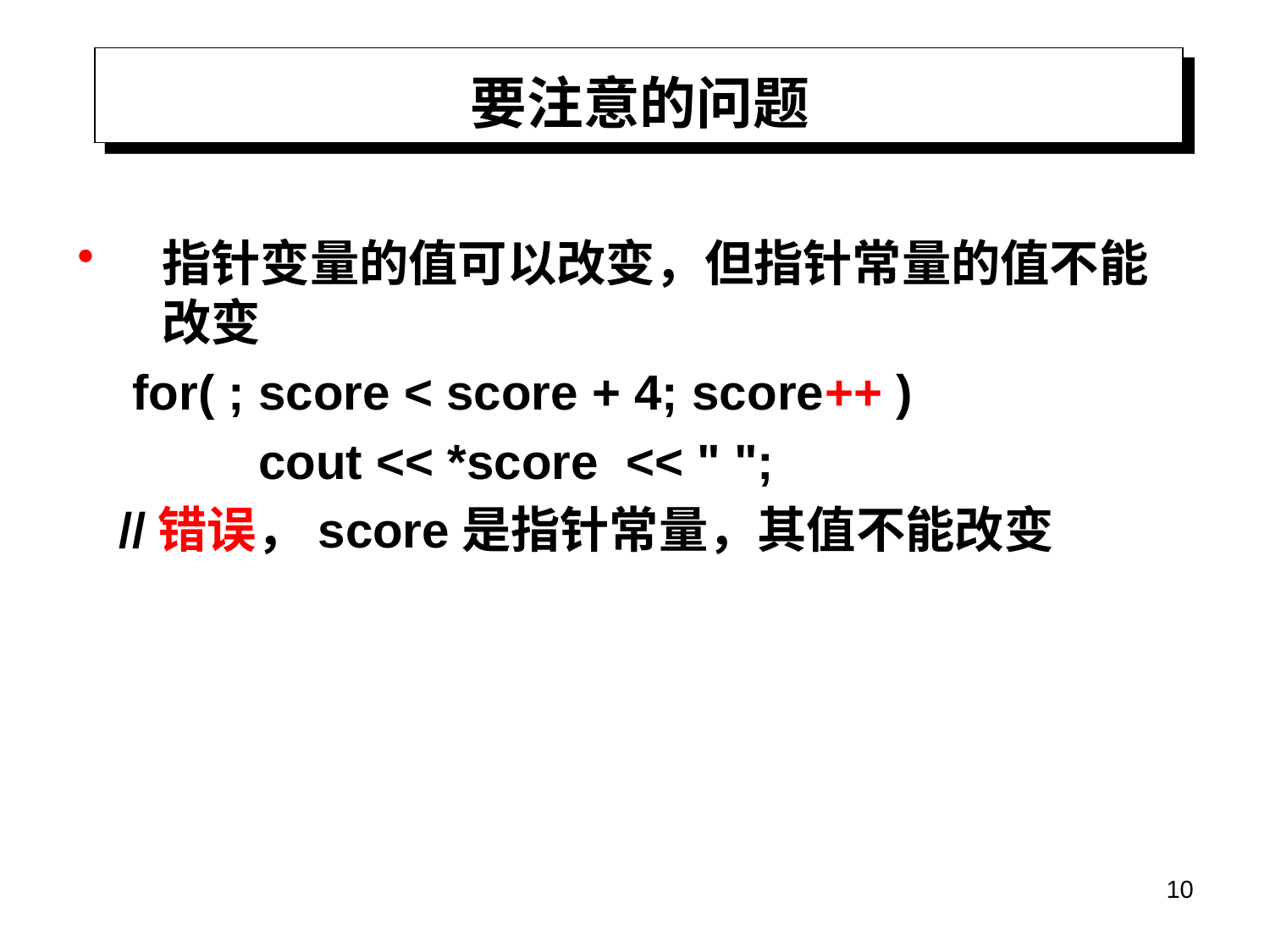

# 要注意的问题
指针变量的值可以改变，但指针常量的值不能改变
    for( ; score < score + 4; score++ )
	       cout << *score  << " ";
   //错误，score是指针常量，其值不能改变

10